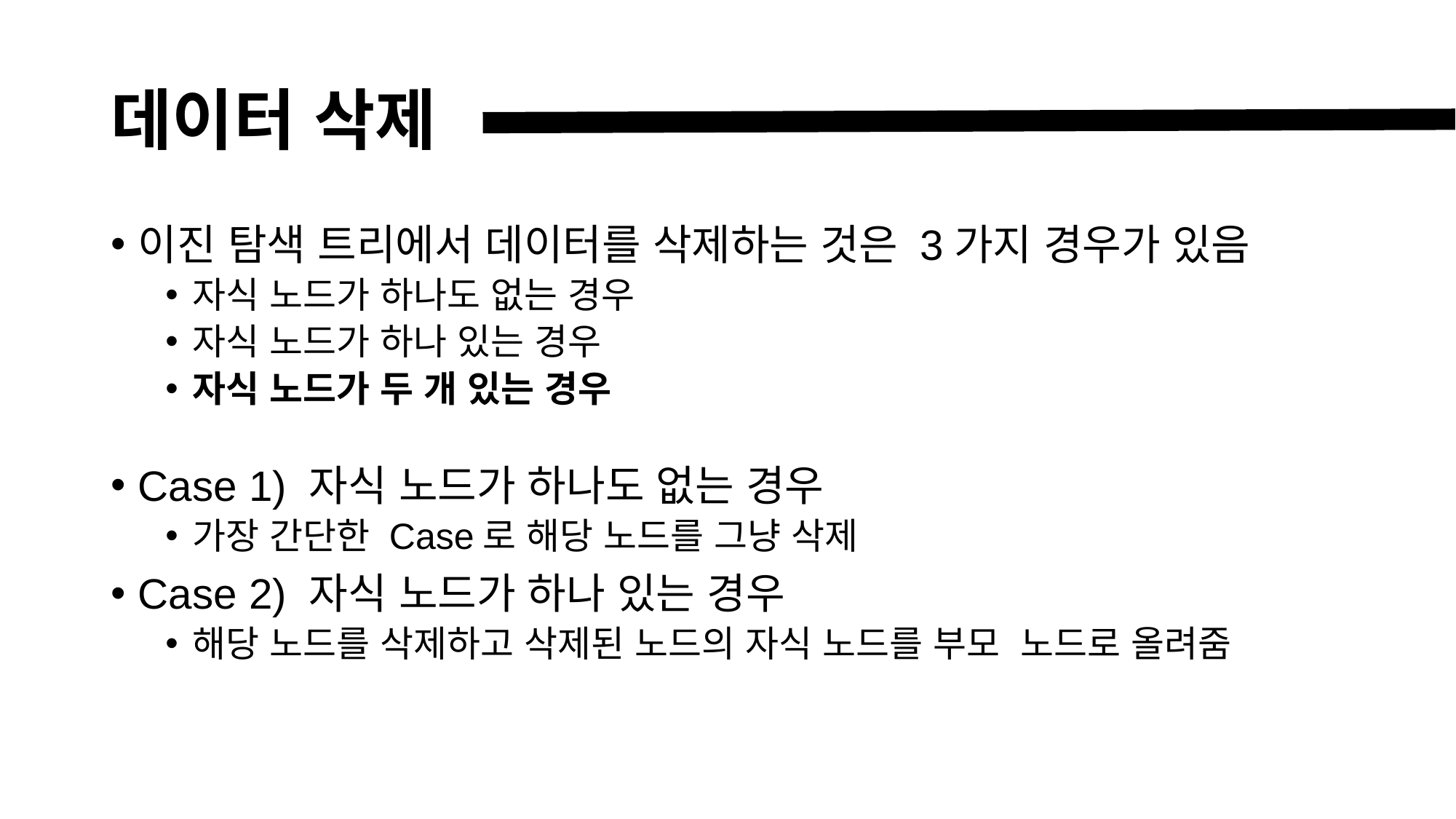

# 데이터 삭제
이진 탐색 트리에서 데이터를 삭제하는 것은 3가지 경우가 있음
자식 노드가 하나도 없는 경우
자식 노드가 하나 있는 경우
자식 노드가 두 개 있는 경우
Case 1) 자식 노드가 하나도 없는 경우
가장 간단한 Case로 해당 노드를 그냥 삭제
Case 2) 자식 노드가 하나 있는 경우
해당 노드를 삭제하고 삭제된 노드의 자식 노드를 부모  노드로 올려줌